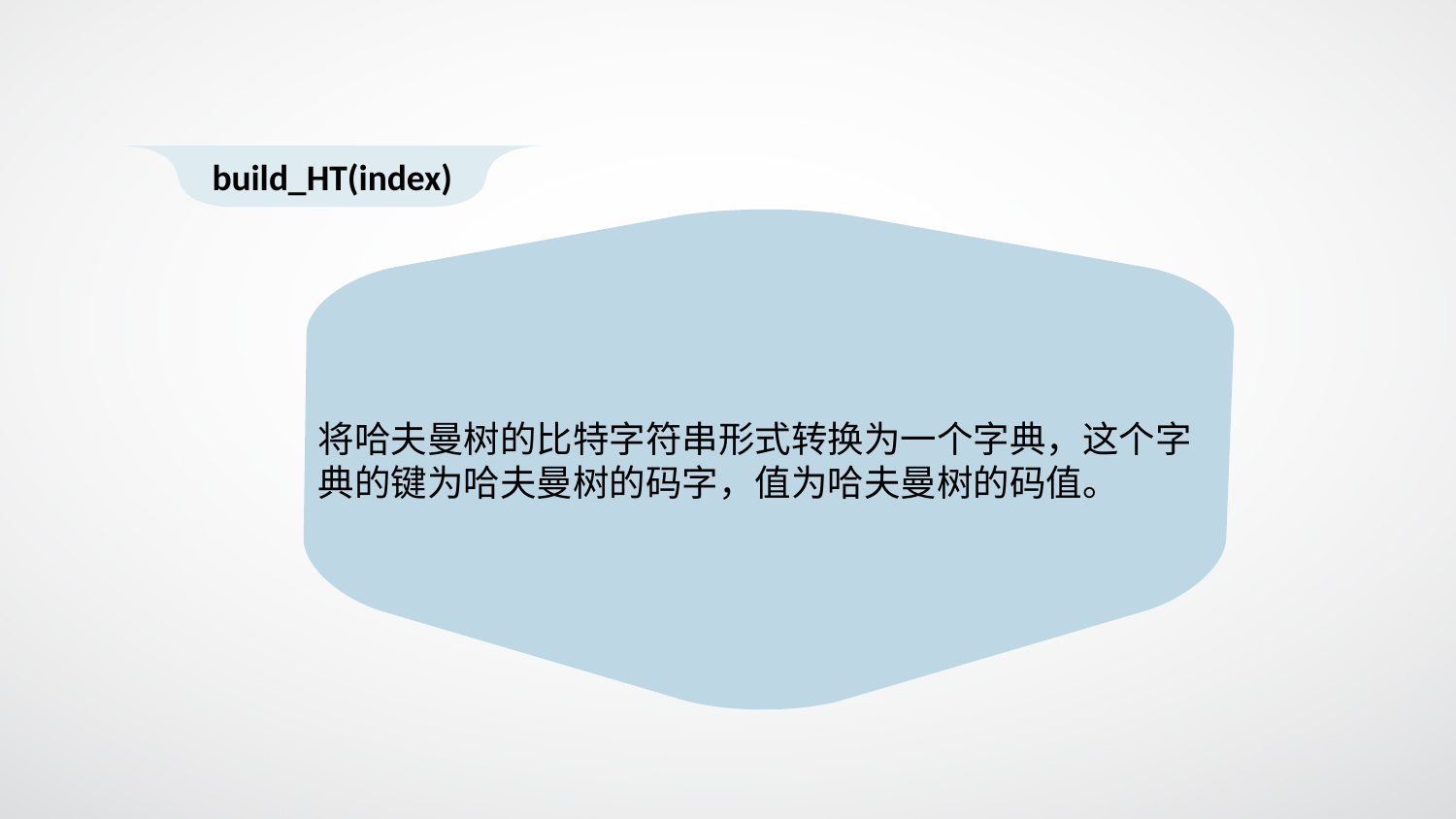

build_HT(index)
将哈夫曼树的比特字符串形式转换为一个字典，这个字典的键为哈夫曼树的码字，值为哈夫曼树的码值。